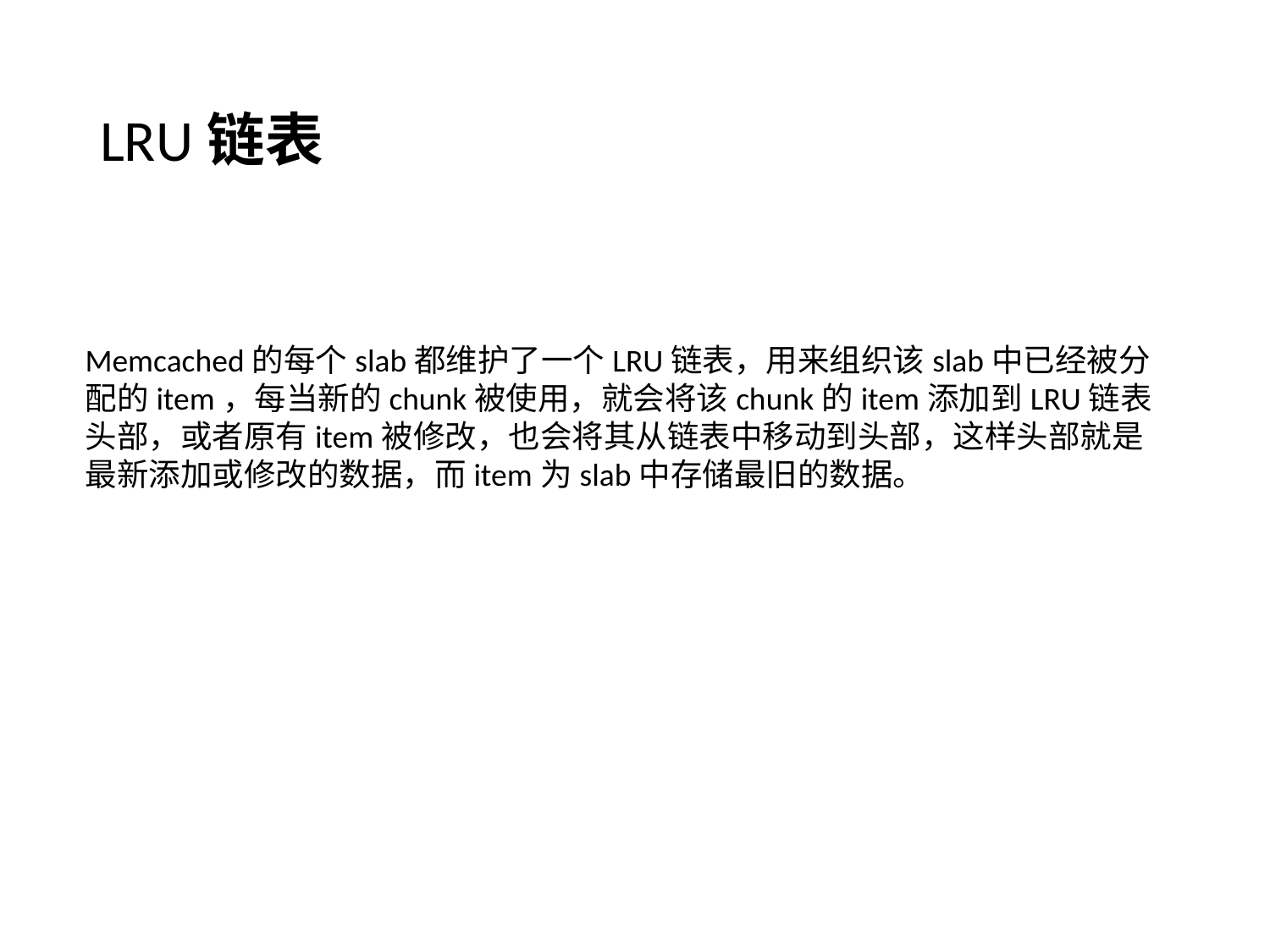

# LRU链表
Memcached的每个slab都维护了一个LRU链表，用来组织该slab中已经被分配的item，每当新的chunk被使用，就会将该chunk的item添加到LRU链表头部，或者原有item被修改，也会将其从链表中移动到头部，这样头部就是最新添加或修改的数据，而item为slab中存储最旧的数据。